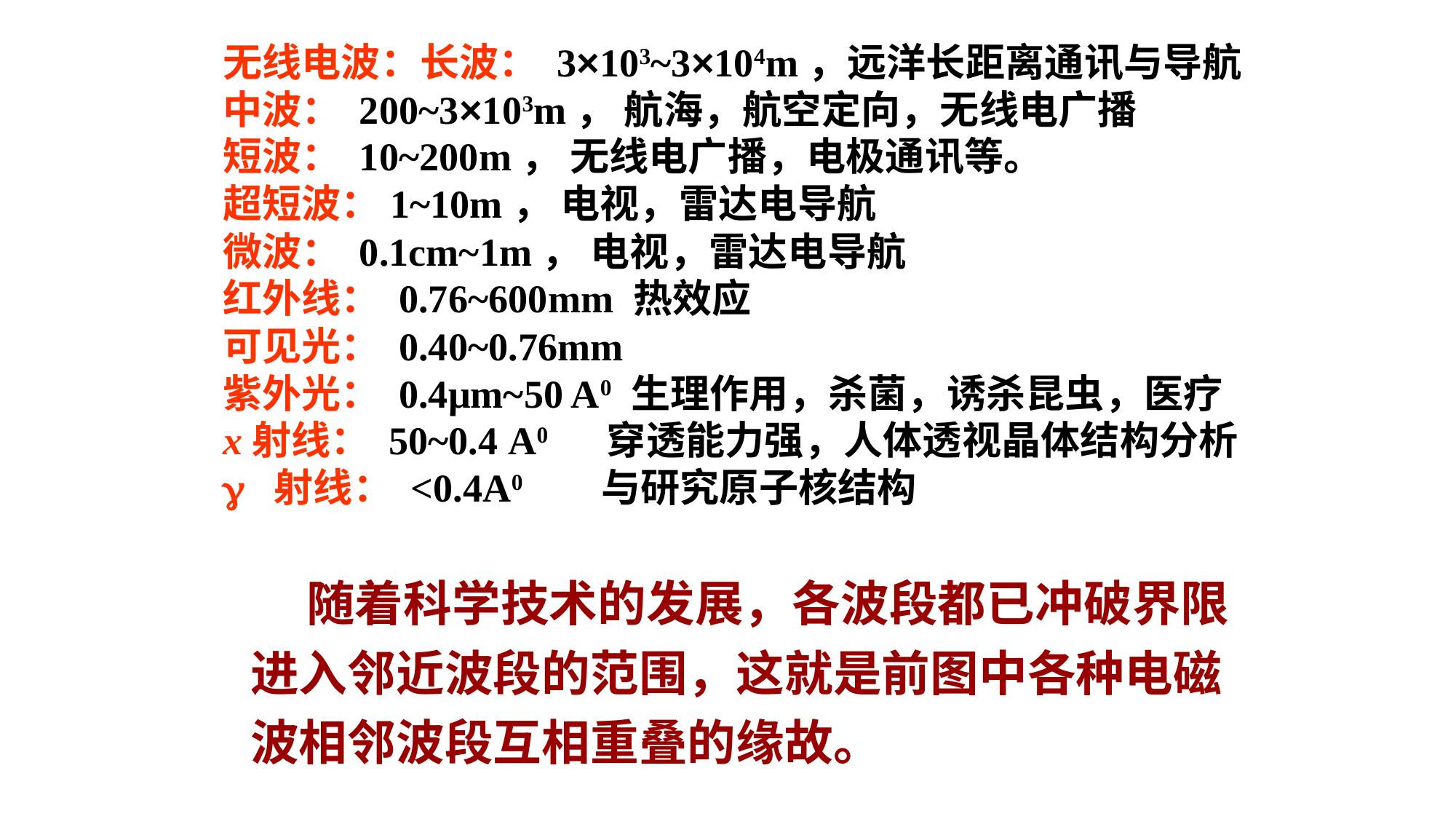

无线电波：长波： 3×103~3×104m，远洋长距离通讯与导航
中波： 200~3×103m， 航海，航空定向，无线电广播
短波： 10~200m， 无线电广播，电极通讯等。
超短波：1~10m， 电视，雷达电导航
微波： 0.1cm~1m， 电视，雷达电导航
红外线： 0.76~600mm 热效应
可见光： 0.40~0.76mm
紫外光： 0.4μm~50 A0 生理作用，杀菌，诱杀昆虫，医疗
x射线： 50~0.4 A0     穿透能力强，人体透视晶体结构分析
γ 射线： <0.4A0       与研究原子核结构
    随着科学技术的发展，各波段都已冲破界限进入邻近波段的范围，这就是前图中各种电磁波相邻波段互相重叠的缘故。